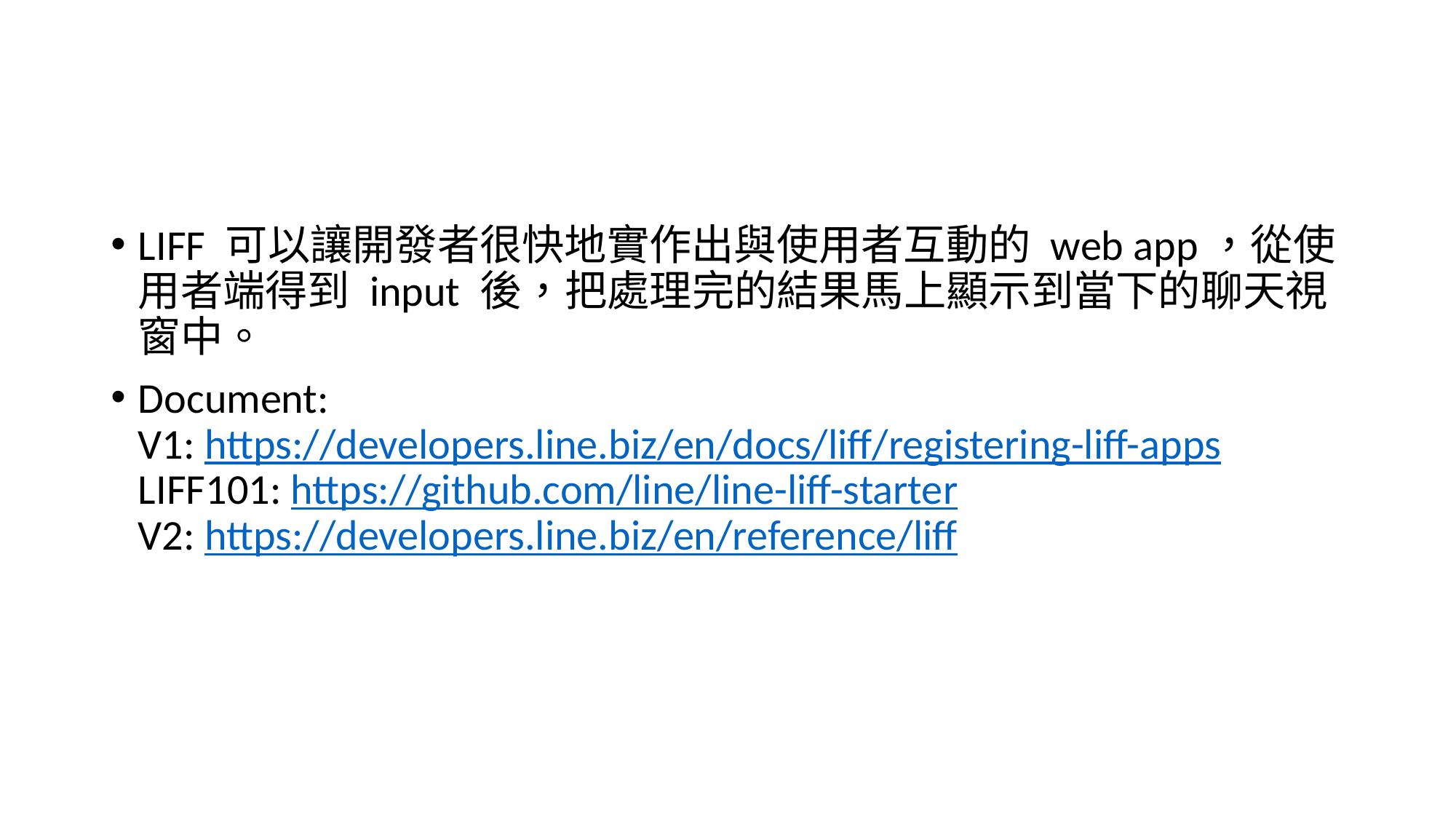

#
LIFF 可以讓開發者很快地實作出與使用者互動的 web app，從使用者端得到 input 後，把處理完的結果馬上顯示到當下的聊天視窗中。
Document:
V1: https://developers.line.biz/en/docs/liff/registering-liff-apps
LIFF101: https://github.com/line/line-liff-starter
V2: https://developers.line.biz/en/reference/liff